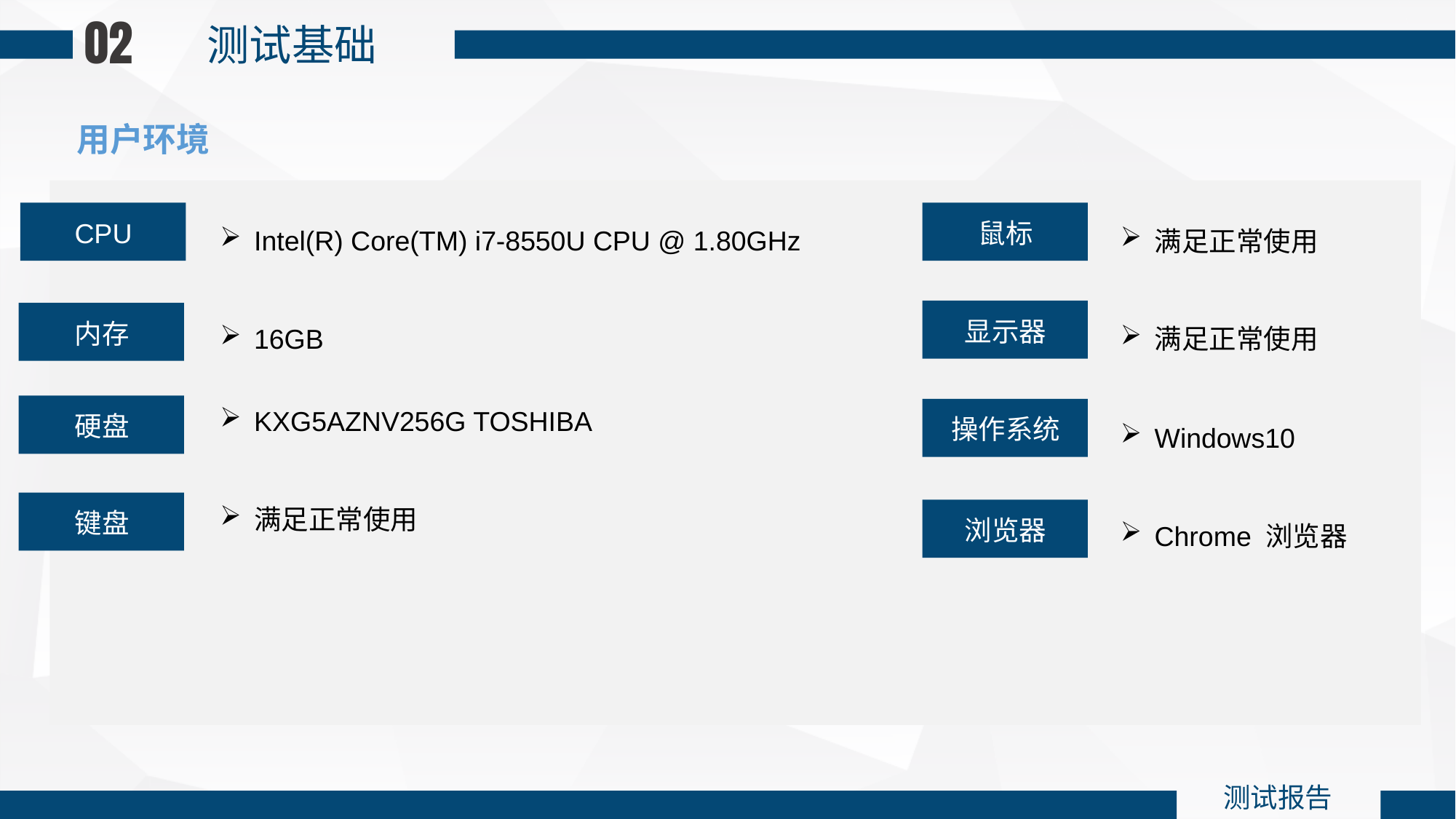

02
测试基础

用户环境

Intel(R) Core(TM) i7-8550U CPU @ 1.80GHz

16GB

KXG5AZNV256G TOSHIBA

满足正常使用

满足正常使用

满足正常使用

Windows10

Chrome 浏览器

    鼠标

    CPU

    显示器

    内存

    硬盘

    操作系统

    键盘

    浏览器
测试报告